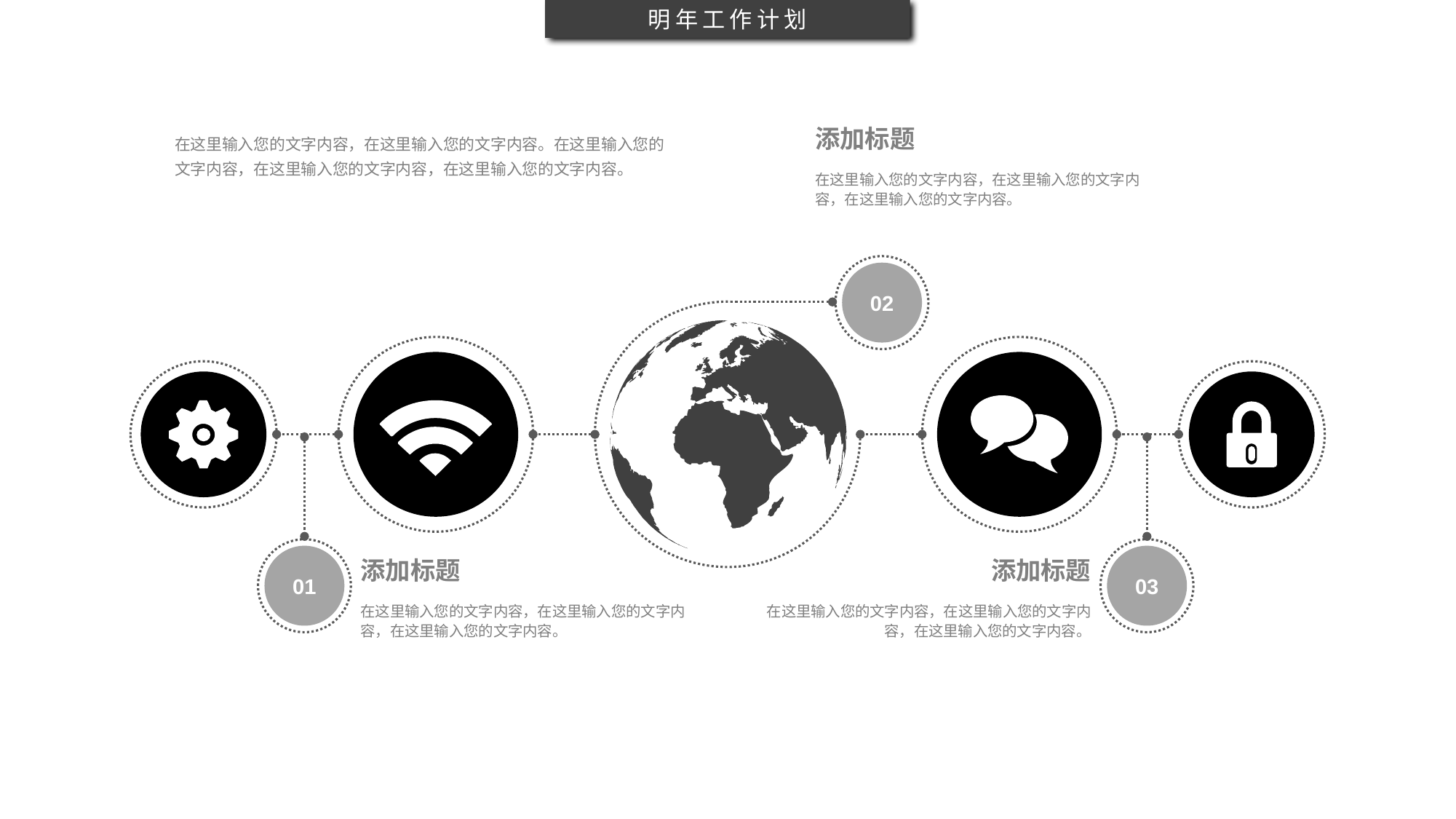

明年工作计划
添加标题
在这里输入您的文字内容，在这里输入您的文字内容。在这里输入您的文字内容，在这里输入您的文字内容，在这里输入您的文字内容。
在这里输入您的文字内容，在这里输入您的文字内容，在这里输入您的文字内容。

02

01

03
添加标题
添加标题
在这里输入您的文字内容，在这里输入您的文字内容，在这里输入您的文字内容。
在这里输入您的文字内容，在这里输入您的文字内容，在这里输入您的文字内容。